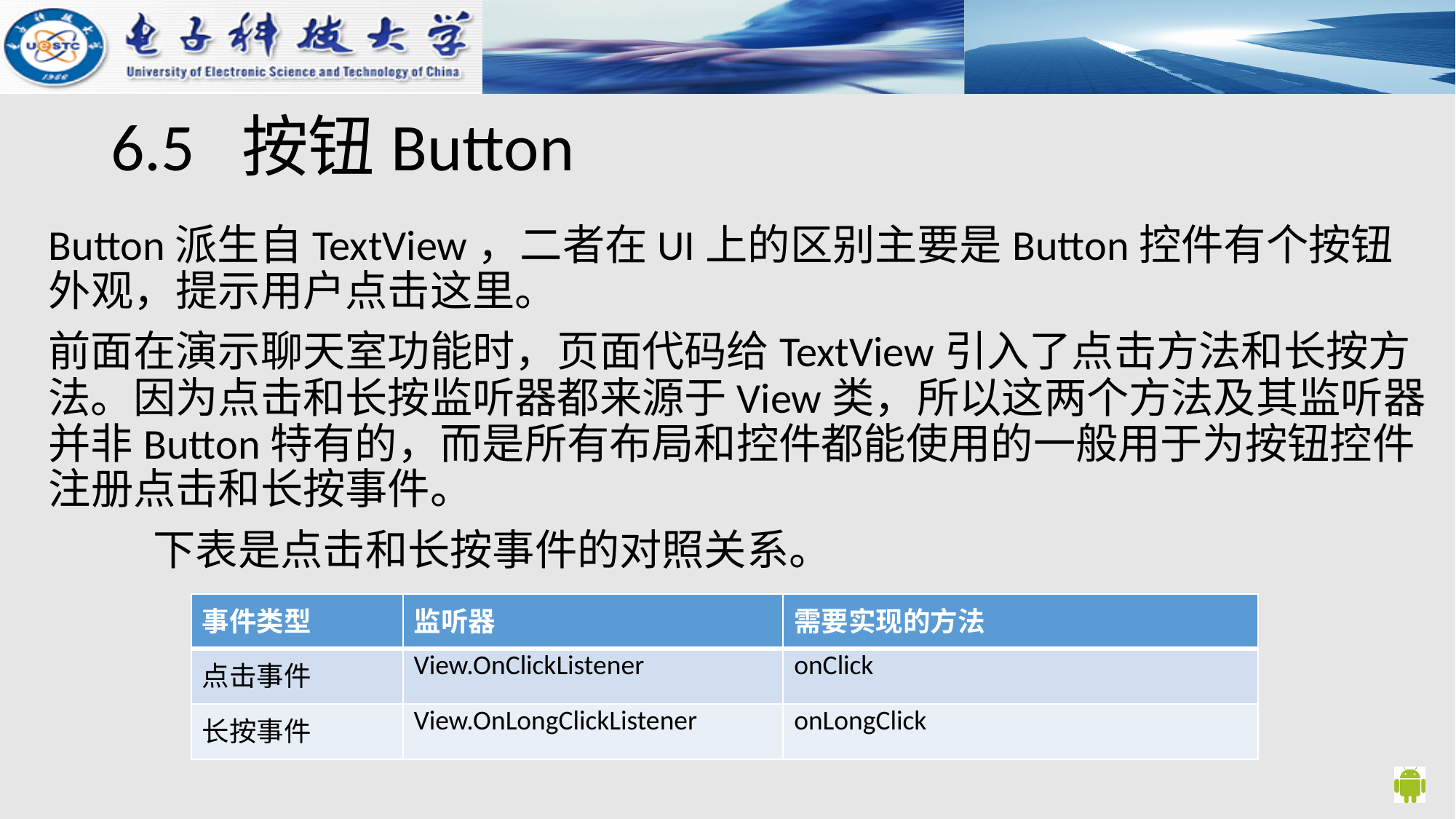

# 6.5  按钮Button
Button派生自TextView，二者在UI上的区别主要是Button控件有个按钮外观，提示用户点击这里。
前面在演示聊天室功能时，页面代码给TextView引入了点击方法和长按方法。因为点击和长按监听器都来源于View类，所以这两个方法及其监听器并非Button特有的，而是所有布局和控件都能使用的一般用于为按钮控件注册点击和长按事件。
          下表是点击和长按事件的对照关系。

| 事件类型 | 监听器 | 需要实现的方法 |
| --- | --- | --- |
| 点击事件 | View.OnClickListener | onClick |
| 长按事件 | View.OnLongClickListener | onLongClick |